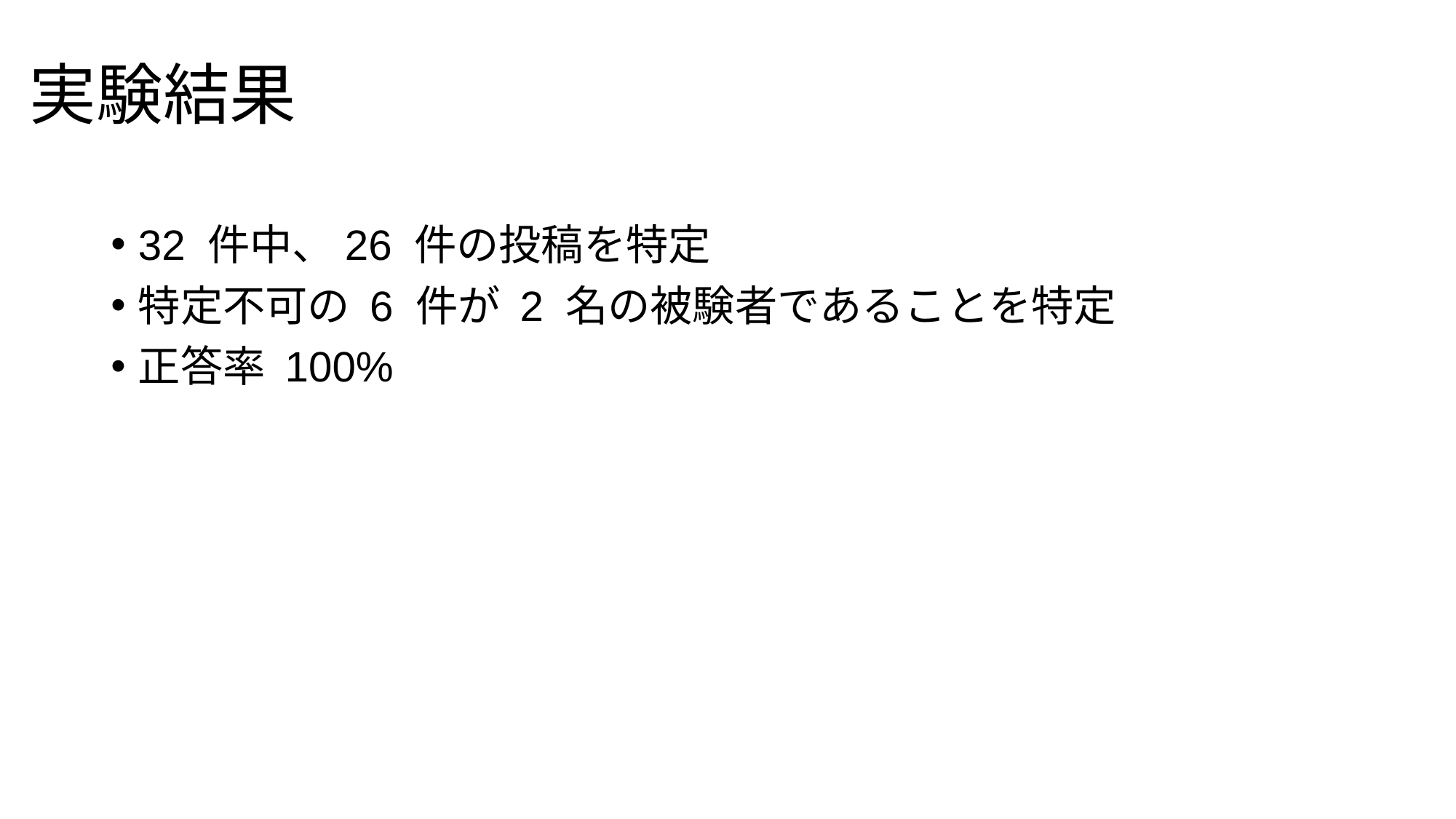

# 実験結果
32 件中、26 件の投稿を特定
特定不可の 6 件が 2 名の被験者であることを特定
正答率 100%